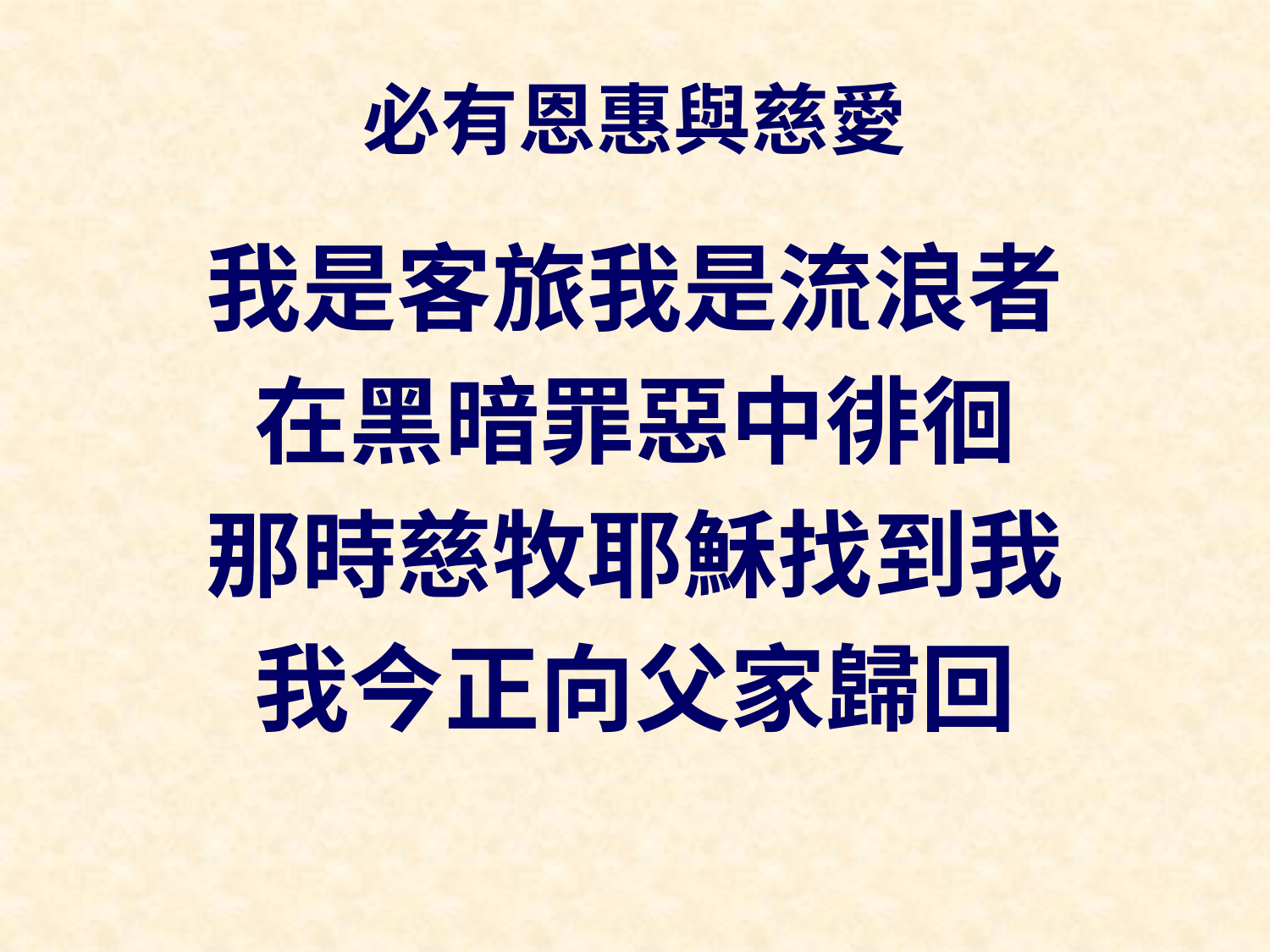

# 必有恩惠與慈愛
我是客旅我是流浪者
在黑暗罪惡中徘徊
那時慈牧耶穌找到我
我今正向父家歸回